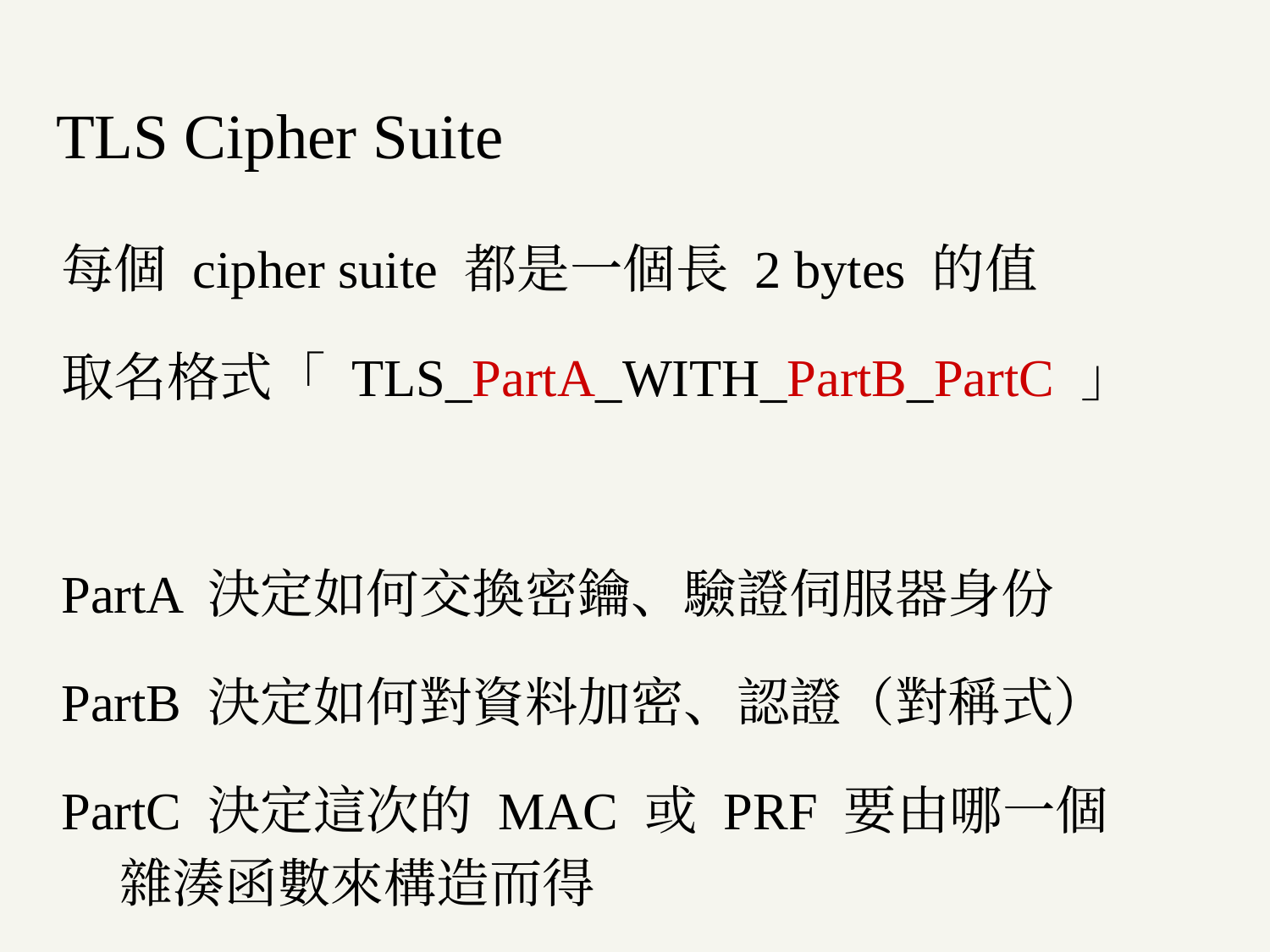

TLS Cipher Suite
每個 cipher suite 都是一個長 2 bytes 的值
取名格式「 TLS_PartA_WITH_PartB_PartC 」

PartA 決定如何交換密鑰、驗證伺服器身份
PartB 決定如何對資料加密、認證（對稱式）
PartC 決定這次的 MAC 或 PRF 要由哪一個
雜湊函數來構造而得